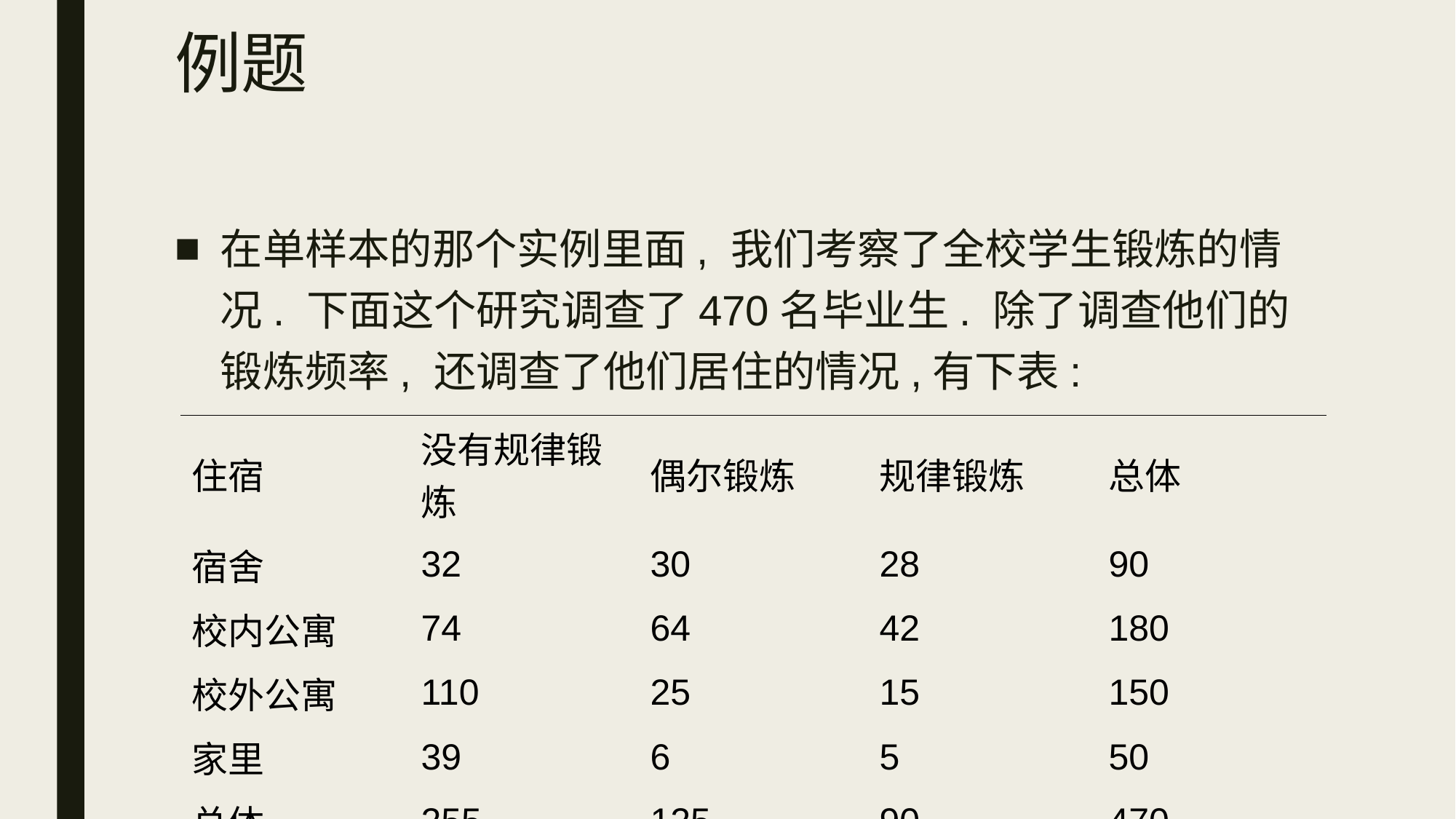

# 例题
在单样本的那个实例里面, 我们考察了全校学生锻炼的情况. 下面这个研究调查了470名毕业生. 除了调查他们的锻炼频率, 还调查了他们居住的情况,有下表:
| 住宿 | 没有规律锻炼 | 偶尔锻炼 | 规律锻炼 | 总体 |
| --- | --- | --- | --- | --- |
| 宿舍 | 32 | 30 | 28 | 90 |
| 校内公寓 | 74 | 64 | 42 | 180 |
| 校外公寓 | 110 | 25 | 15 | 150 |
| 家里 | 39 | 6 | 5 | 50 |
| 总体 | 255 | 125 | 90 | 470 |